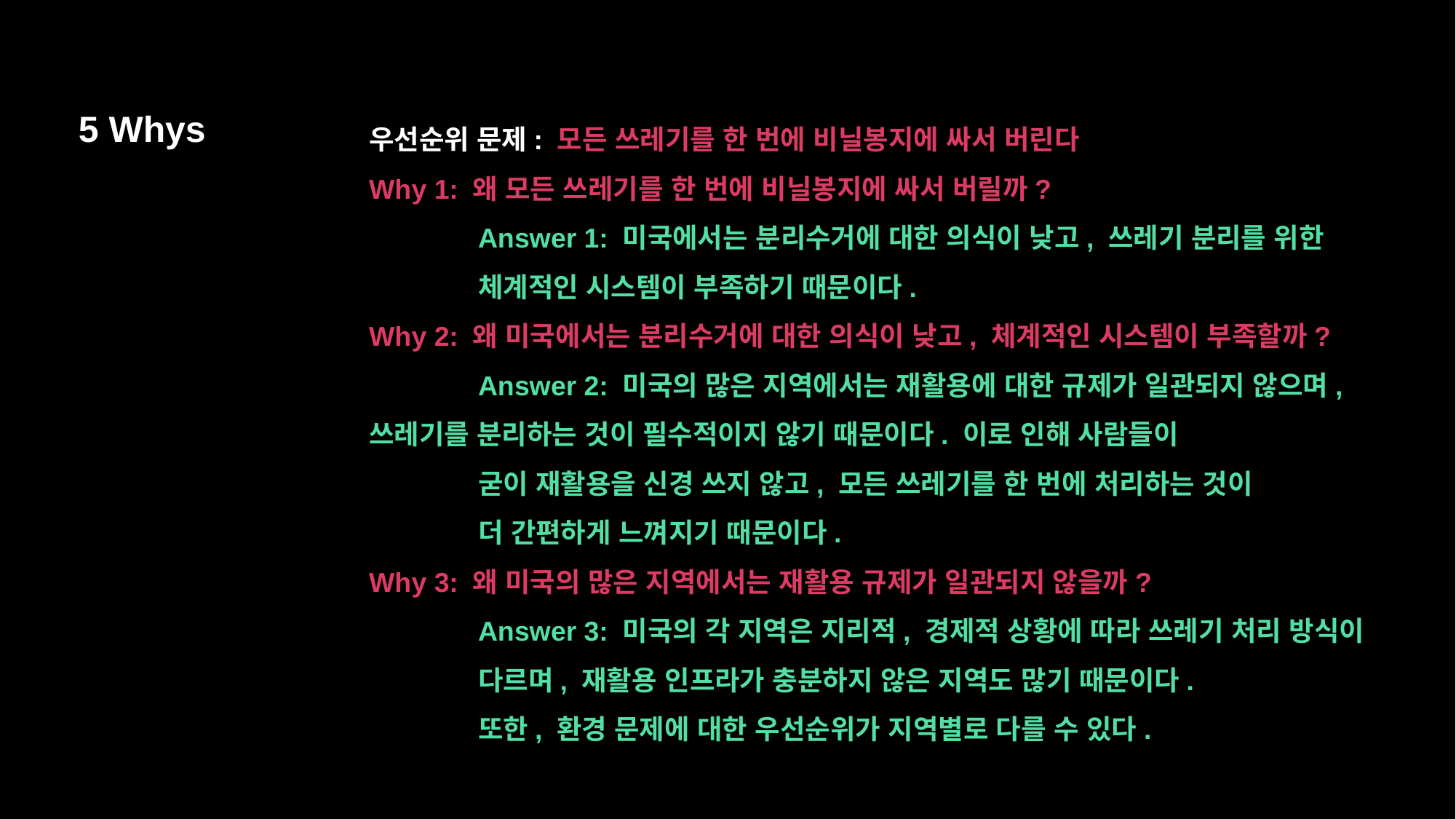

5 Whys
우선순위 문제: 모든 쓰레기를 한 번에 비닐봉지에 싸서 버린다
Why 1: 왜 모든 쓰레기를 한 번에 비닐봉지에 싸서 버릴까?
	Answer 1: 미국에서는 분리수거에 대한 의식이 낮고, 쓰레기 분리를 위한
	체계적인 시스템이 부족하기 때문이다.
Why 2: 왜 미국에서는 분리수거에 대한 의식이 낮고, 체계적인 시스템이 부족할까?
	Answer 2: 미국의 많은 지역에서는 재활용에 대한 규제가 일관되지 않으며, 	쓰레기를 분리하는 것이 필수적이지 않기 때문이다. 이로 인해 사람들이
	굳이 재활용을 신경 쓰지 않고, 모든 쓰레기를 한 번에 처리하는 것이
	더 간편하게 느껴지기 때문이다.
Why 3: 왜 미국의 많은 지역에서는 재활용 규제가 일관되지 않을까?
	Answer 3: 미국의 각 지역은 지리적, 경제적 상황에 따라 쓰레기 처리 방식이 	다르며, 재활용 인프라가 충분하지 않은 지역도 많기 때문이다.
	또한, 환경 문제에 대한 우선순위가 지역별로 다를 수 있다.